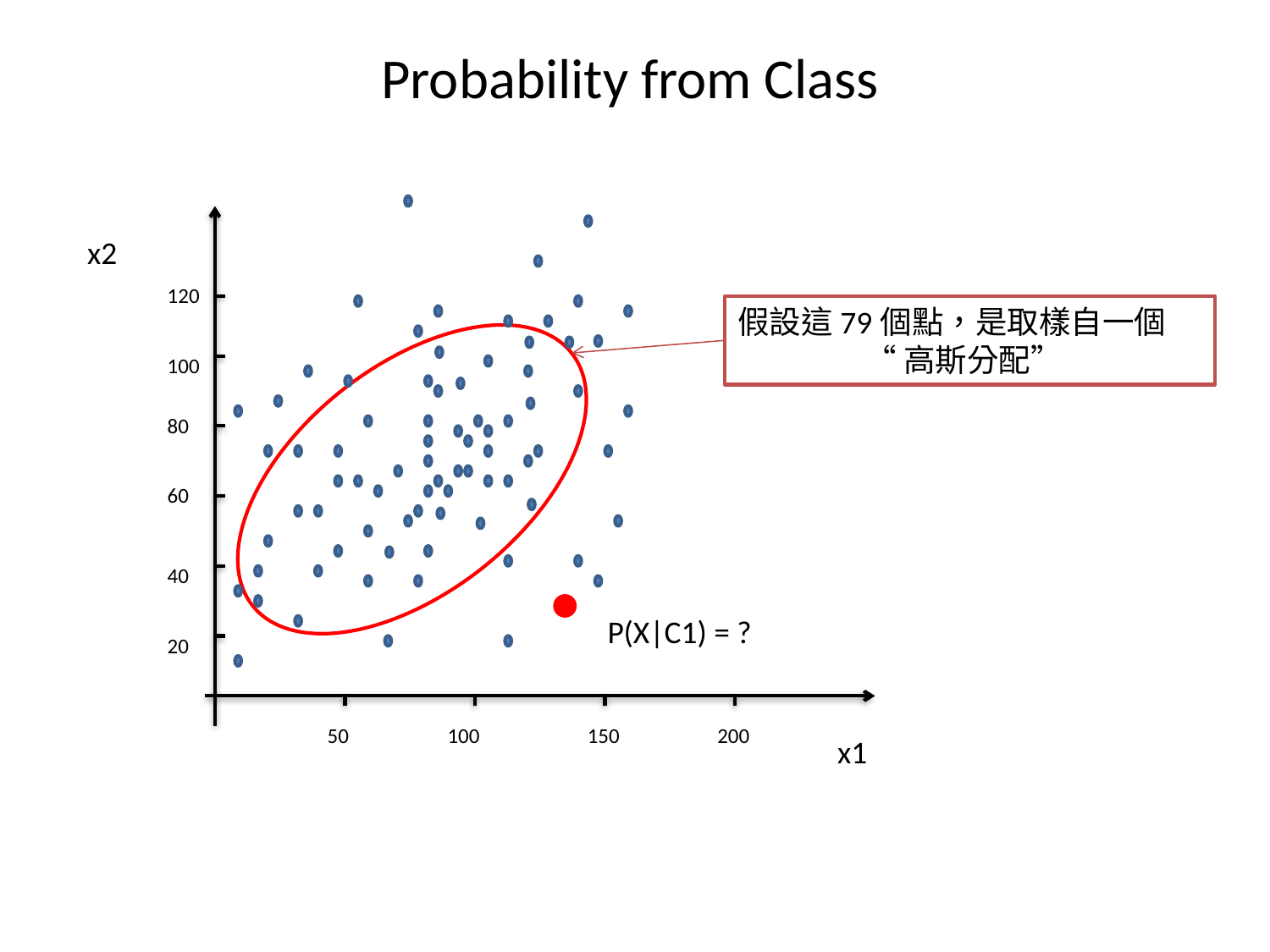

Probability from Class

120

100

80

60

40

20

50
100
150
200
x2
x1
假設這79個點，是取樣自一個
	“高斯分配”

P(X|C1) = ?